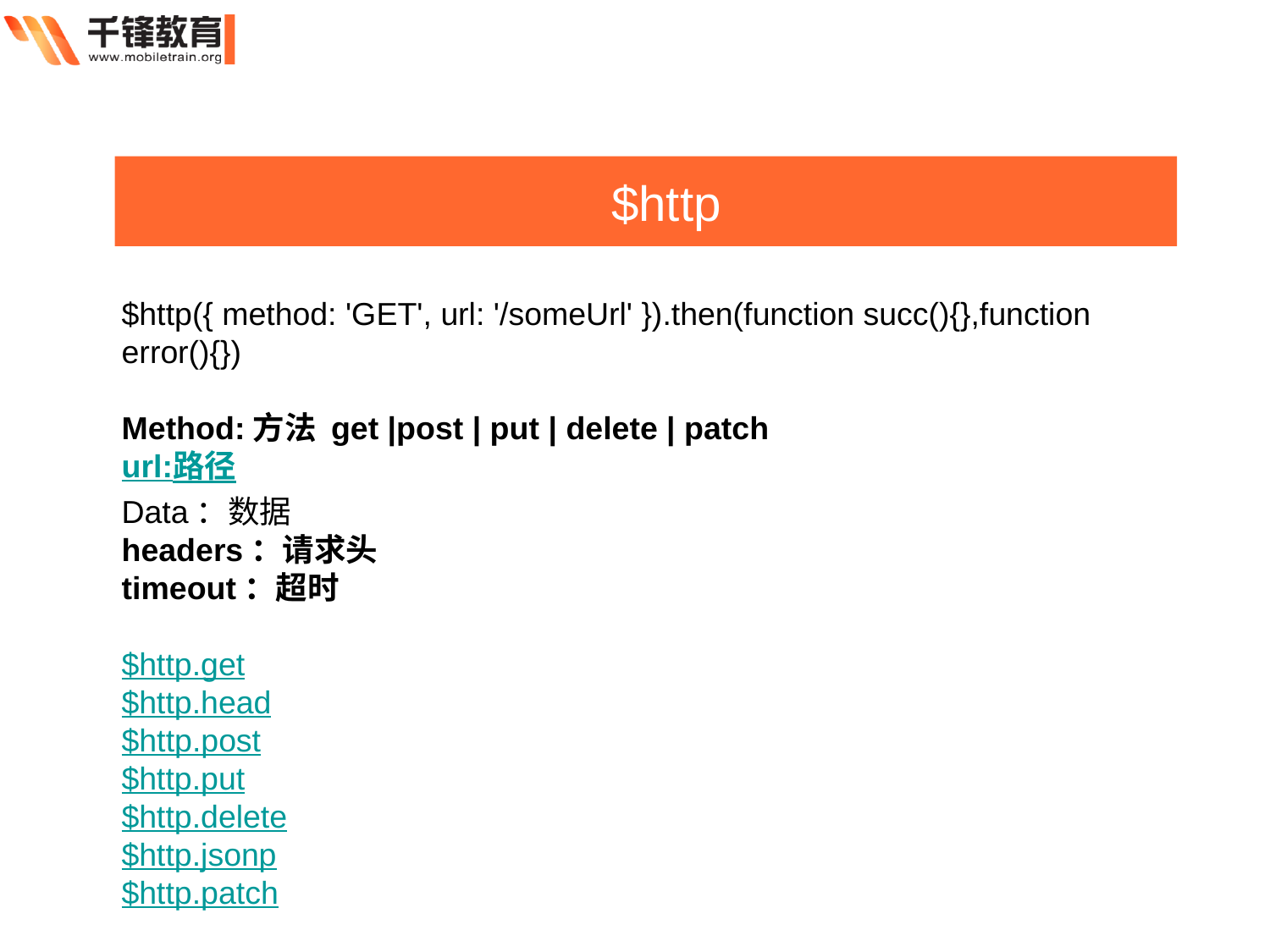

$http
$http({ method: 'GET', url: '/someUrl' }).then(function succ(){},function error(){})

Method:方法 get |post | put | delete | patch
url:路径
Data：数据
headers：请求头
timeout：超时

$http.get
$http.head
$http.post
$http.put
$http.delete
$http.jsonp
$http.patch